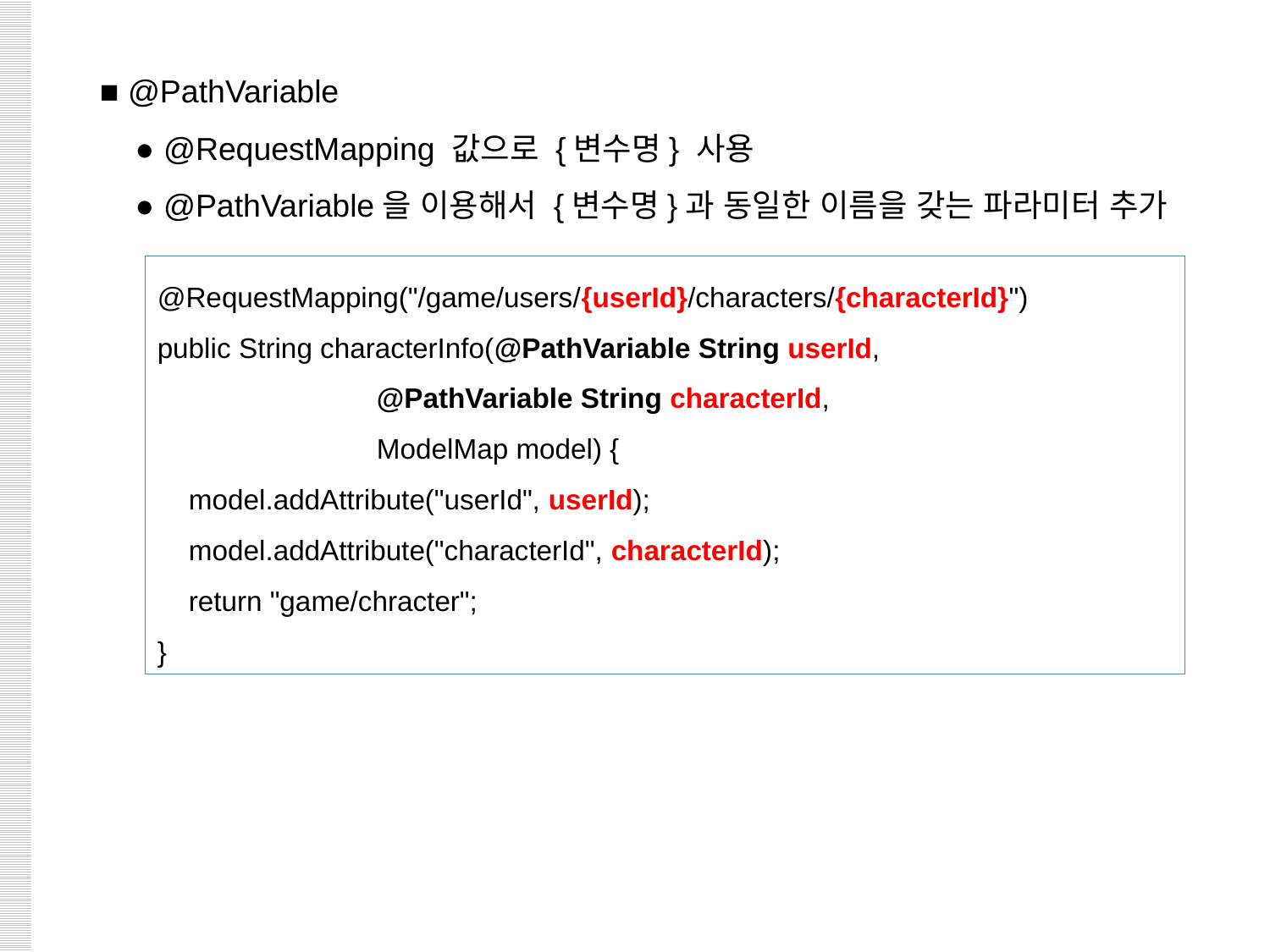

■ @PathVariable
    ● @RequestMapping 값으로 {변수명} 사용
    ● @PathVariable을 이용해서 {변수명}과 동일한 이름을 갖는 파라미터 추가
@RequestMapping("/game/users/{userId}/characters/{characterId}")
public String characterInfo(@PathVariable String userId,
                            @PathVariable String characterId,
                            ModelMap model) {
    model.addAttribute("userId", userId);
    model.addAttribute("characterId", characterId);
    return "game/chracter";
}